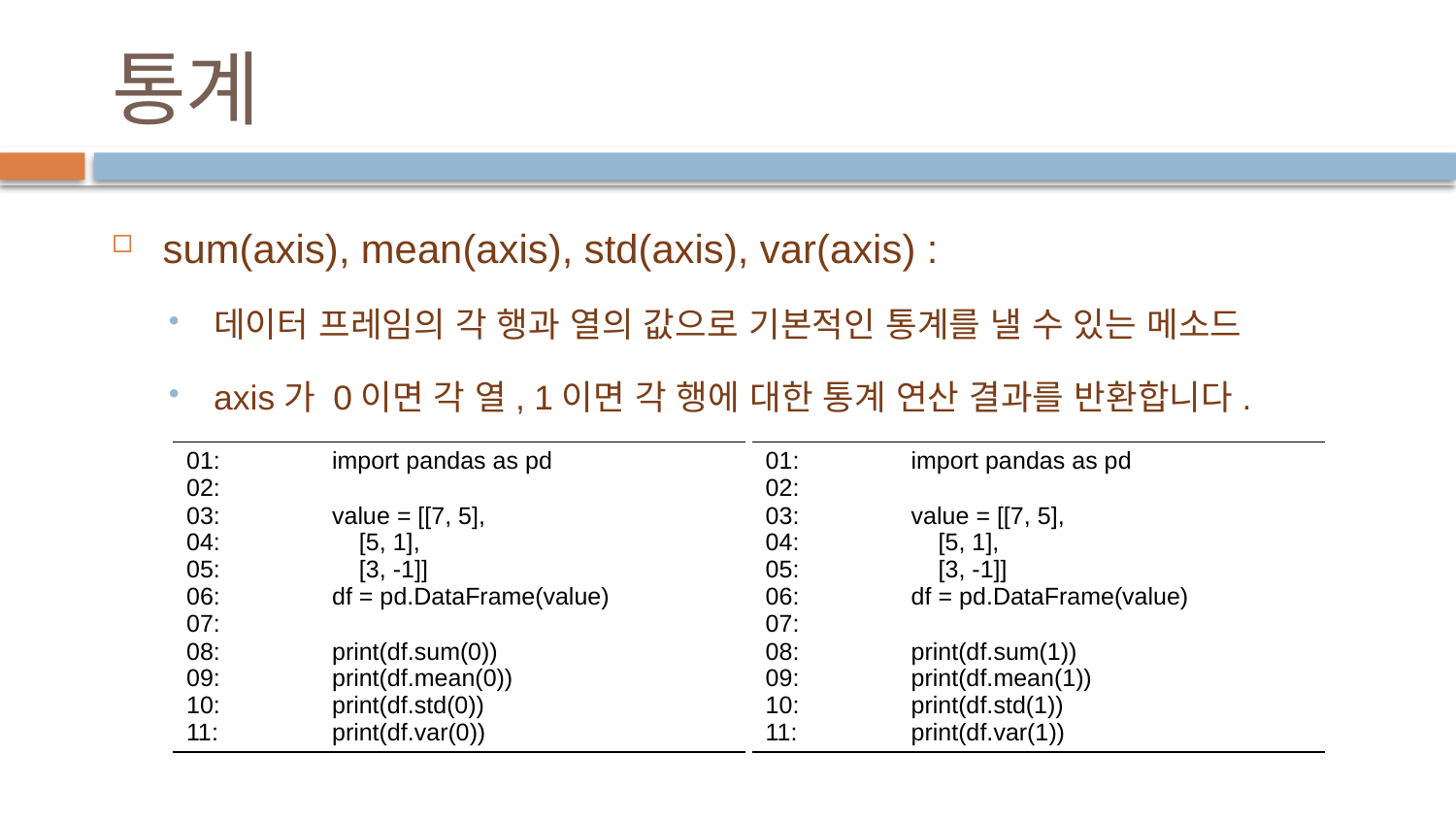

# 통계
sum(axis), mean(axis), std(axis), var(axis) :
데이터 프레임의 각 행과 열의 값으로 기본적인 통계를 낼 수 있는 메소드
axis가 0이면 각 열, 1이면 각 행에 대한 통계 연산 결과를 반환합니다.

| 01: import pandas as pd 02: 03: value = [[7, 5], 04: [5, 1], 05: [3, -1]] 06: df = pd.DataFrame(value) 07: 08: print(df.sum(0)) 09: print(df.mean(0)) 10: print(df.std(0)) 11: print(df.var(0)) |
| --- |
| 01: import pandas as pd 02: 03: value = [[7, 5], 04: [5, 1], 05: [3, -1]] 06: df = pd.DataFrame(value) 07: 08: print(df.sum(1)) 09: print(df.mean(1)) 10: print(df.std(1)) 11: print(df.var(1)) |
| --- |